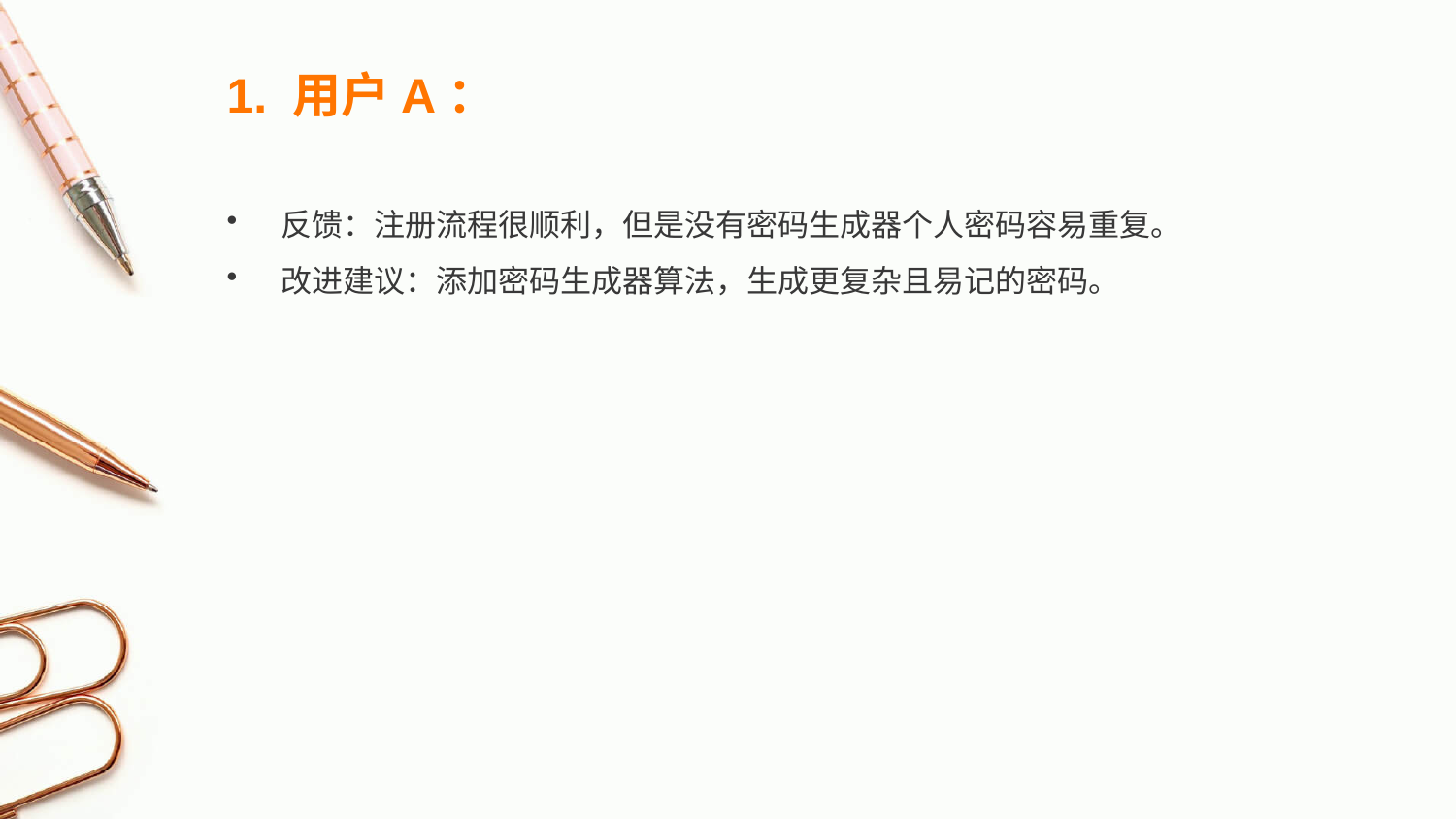

1. 用户A：
反馈：注册流程很顺利，但是没有密码生成器个人密码容易重复。
改进建议：添加密码生成器算法，生成更复杂且易记的密码。